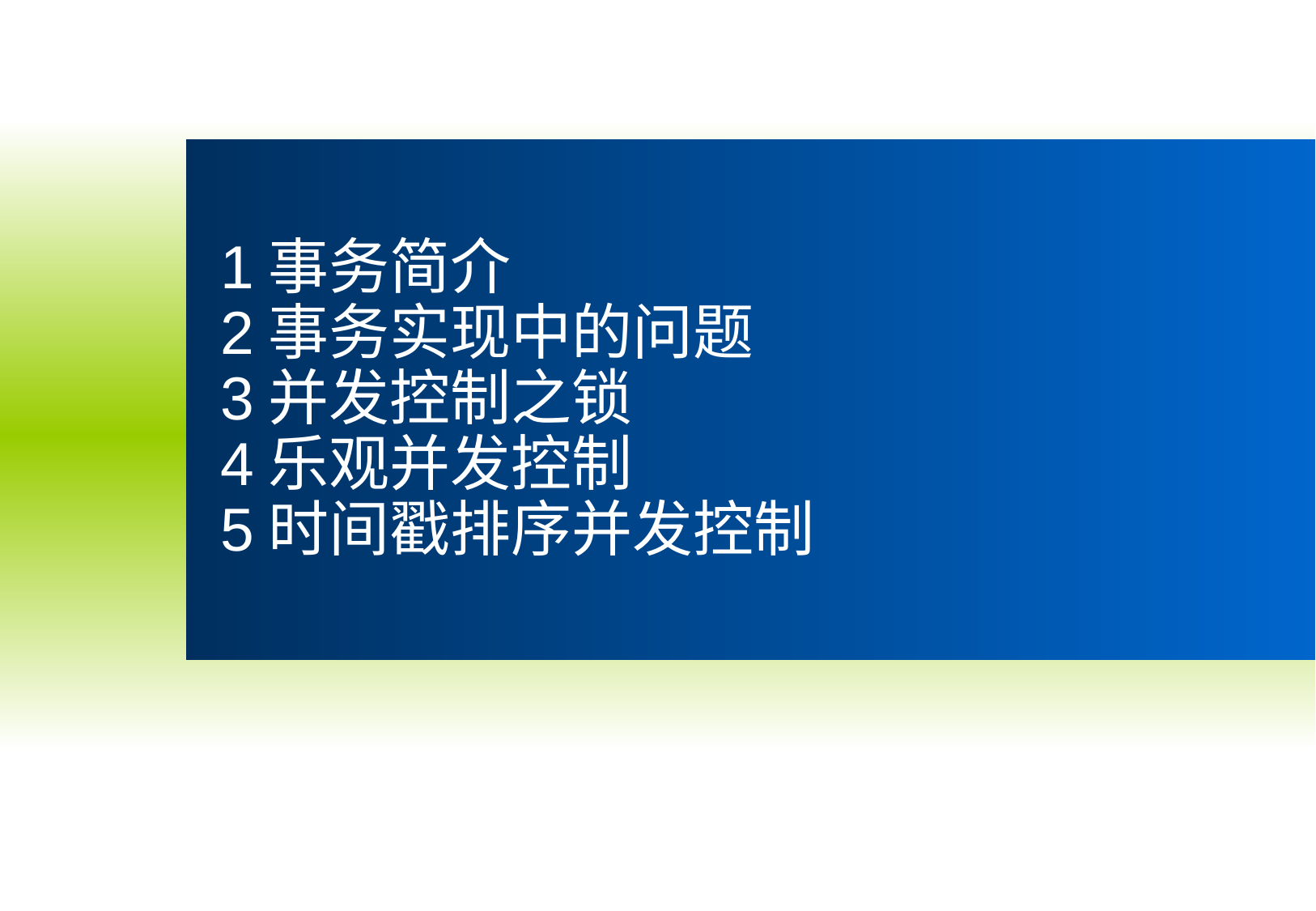

1事务简介
2事务实现中的问题
3并发控制之锁
4乐观并发控制
5时间戳排序并发控制